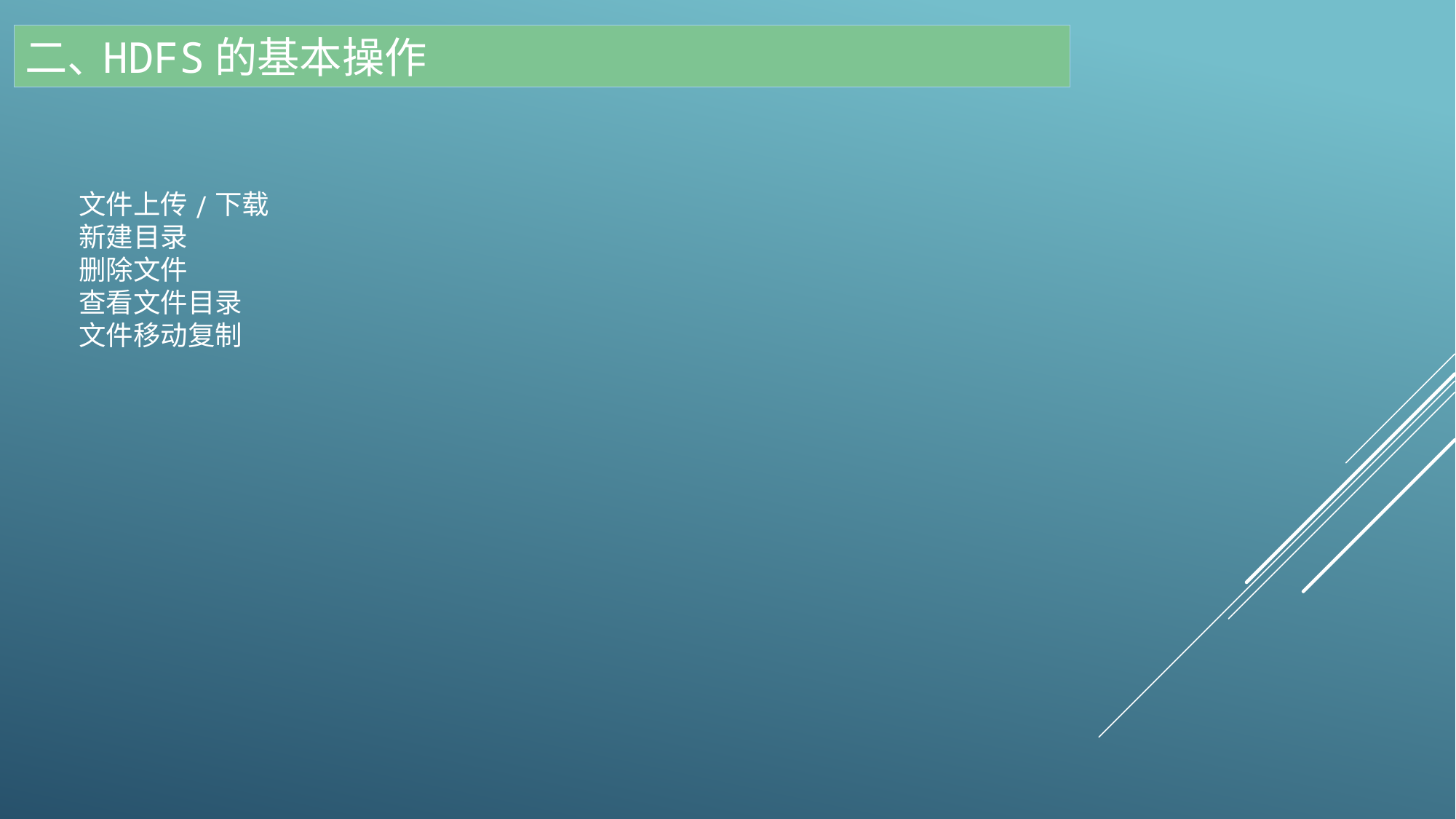

二、
HDFS的基本操作
文件上传/下载
新建目录
删除文件
查看文件目录
文件移动复制